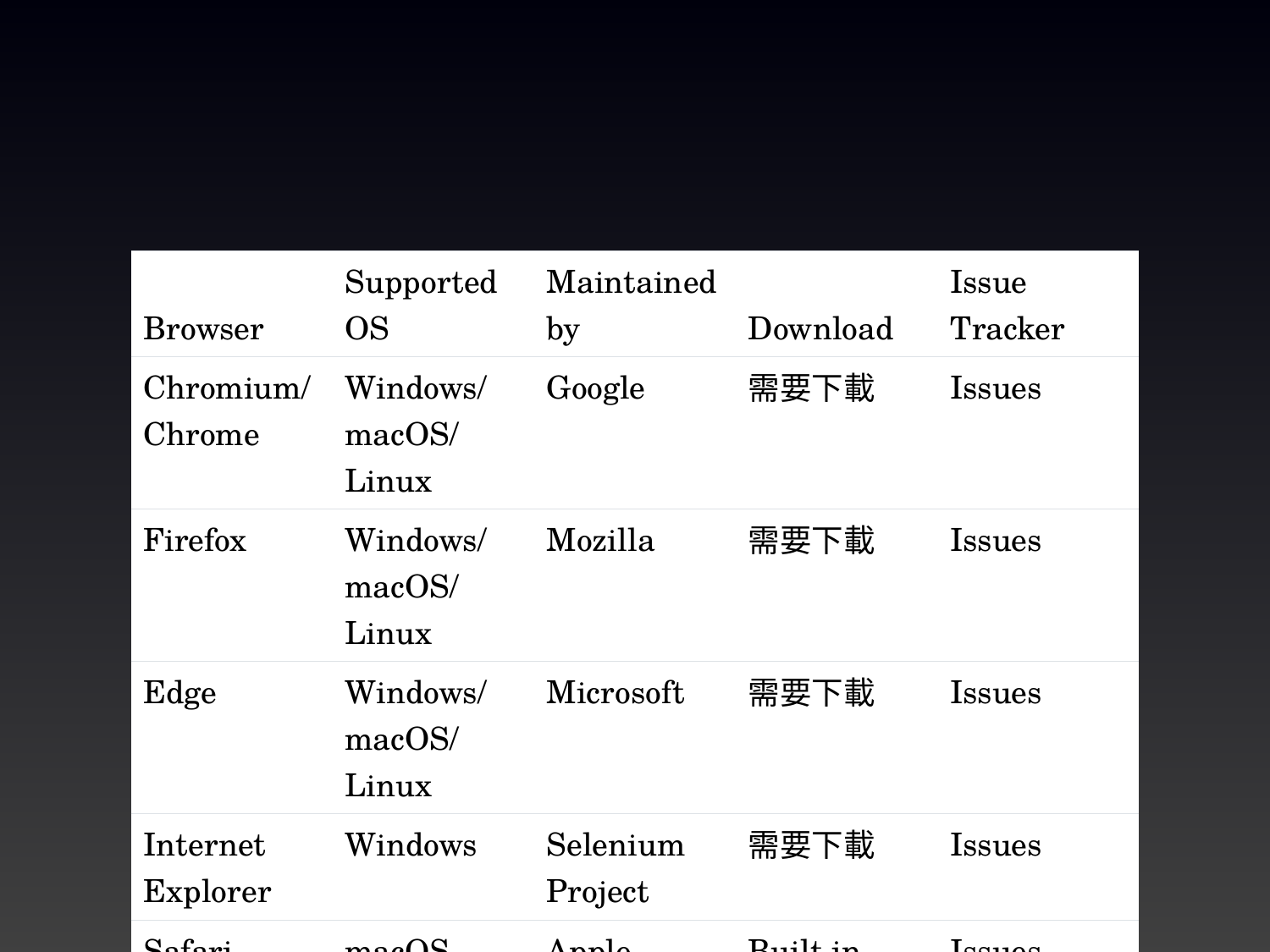

| Browser | Supported OS | Maintained by | Download | Issue Tracker |
| --- | --- | --- | --- | --- |
| Chromium/Chrome | Windows/macOS/Linux | Google | 需要下載 | Issues |
| Firefox | Windows/macOS/Linux | Mozilla | 需要下載 | Issues |
| Edge | Windows/macOS/Linux | Microsoft | 需要下載 | Issues |
| Internet Explorer | Windows | Selenium Project | 需要下載 | Issues |
| Safari | macOS High Sierra and newer | Apple | Built in | Issues |